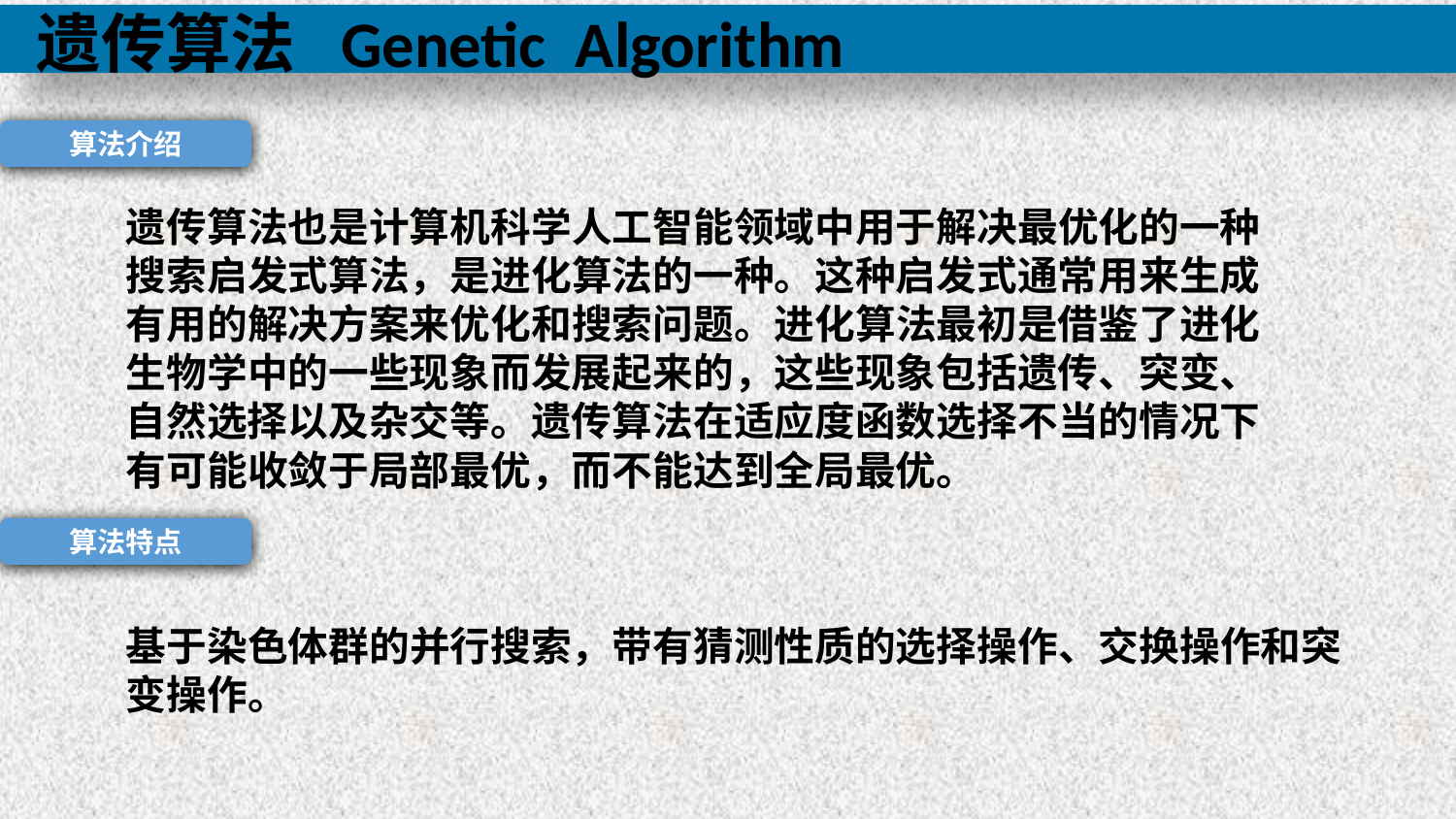

遗传算法  Genetic  Algorithm

算法介绍
遗传算法也是计算机科学人工智能领域中用于解决最优化的一种搜索启发式算法，是进化算法的一种。这种启发式通常用来生成有用的解决方案来优化和搜索问题。进化算法最初是借鉴了进化生物学中的一些现象而发展起来的，这些现象包括遗传、突变、自然选择以及杂交等。遗传算法在适应度函数选择不当的情况下有可能收敛于局部最优，而不能达到全局最优。
算法特点
基于染色体群的并行搜索，带有猜测性质的选择操作、交换操作和突变操作。